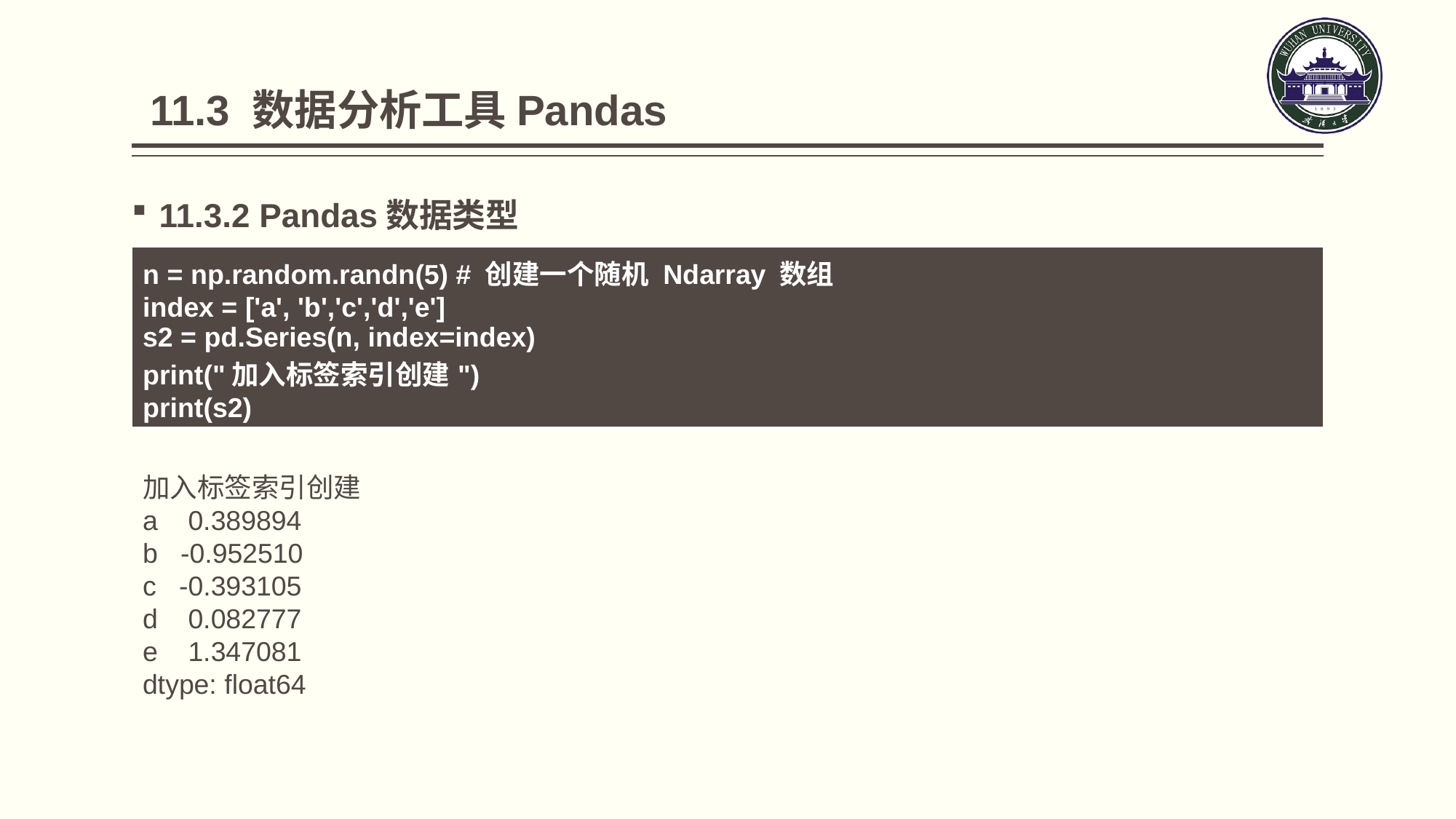

11.3 数据分析工具Pandas
11.3.2 Pandas数据类型

| n = np.random.randn(5) # 创建一个随机 Ndarray 数组 index = ['a', 'b','c','d','e'] s2 = pd.Series(n, index=index) print("加入标签索引创建") print(s2) |
| --- |
加入标签索引创建
a    0.389894
b   -0.952510
c   -0.393105
d    0.082777
e    1.347081
dtype: float64